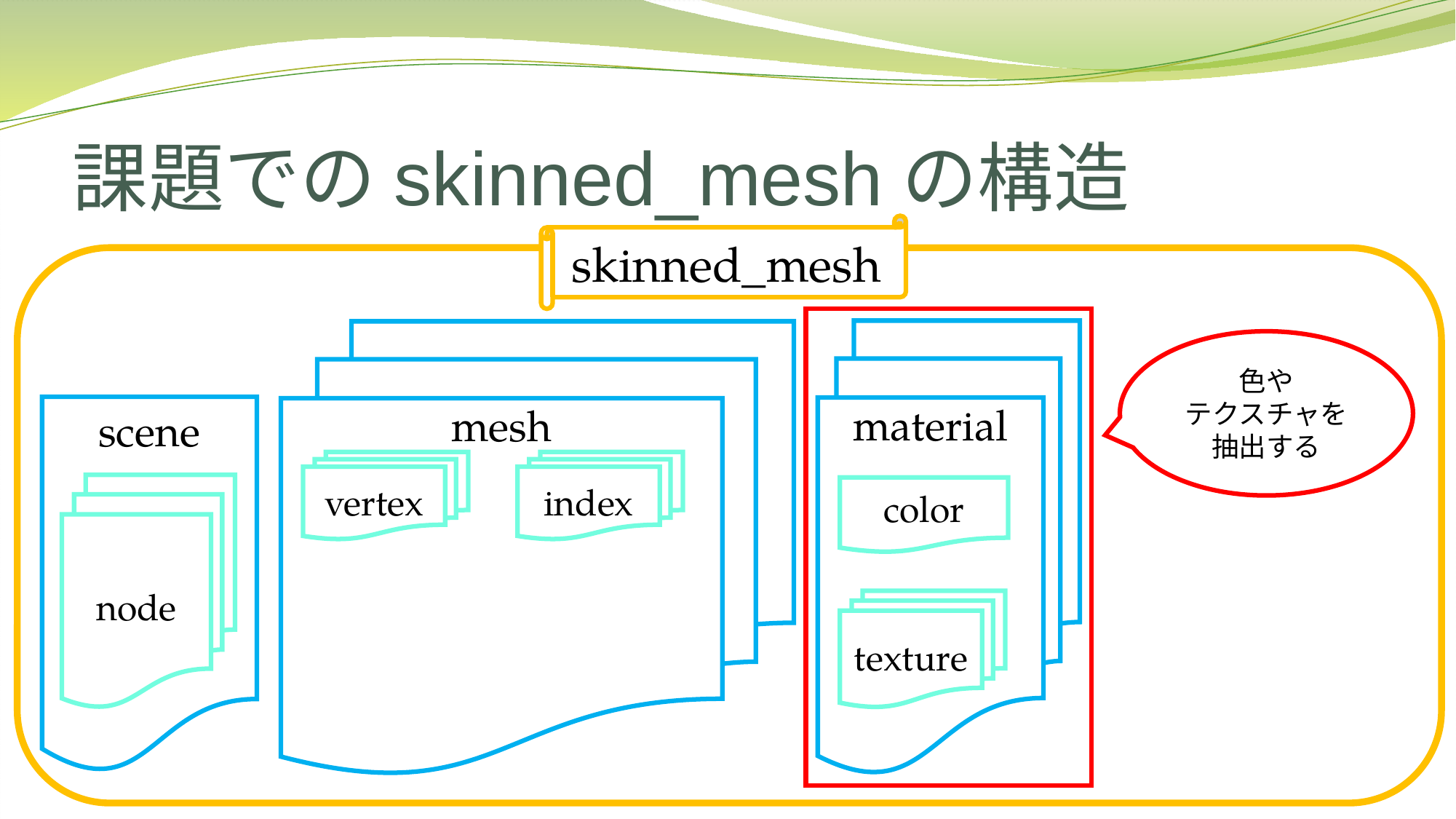

# 課題でのskinned_meshの構造
skinned_mesh

material

mesh

色や
テクスチャを
抽出する
scene

vertex
index
node
color
texture